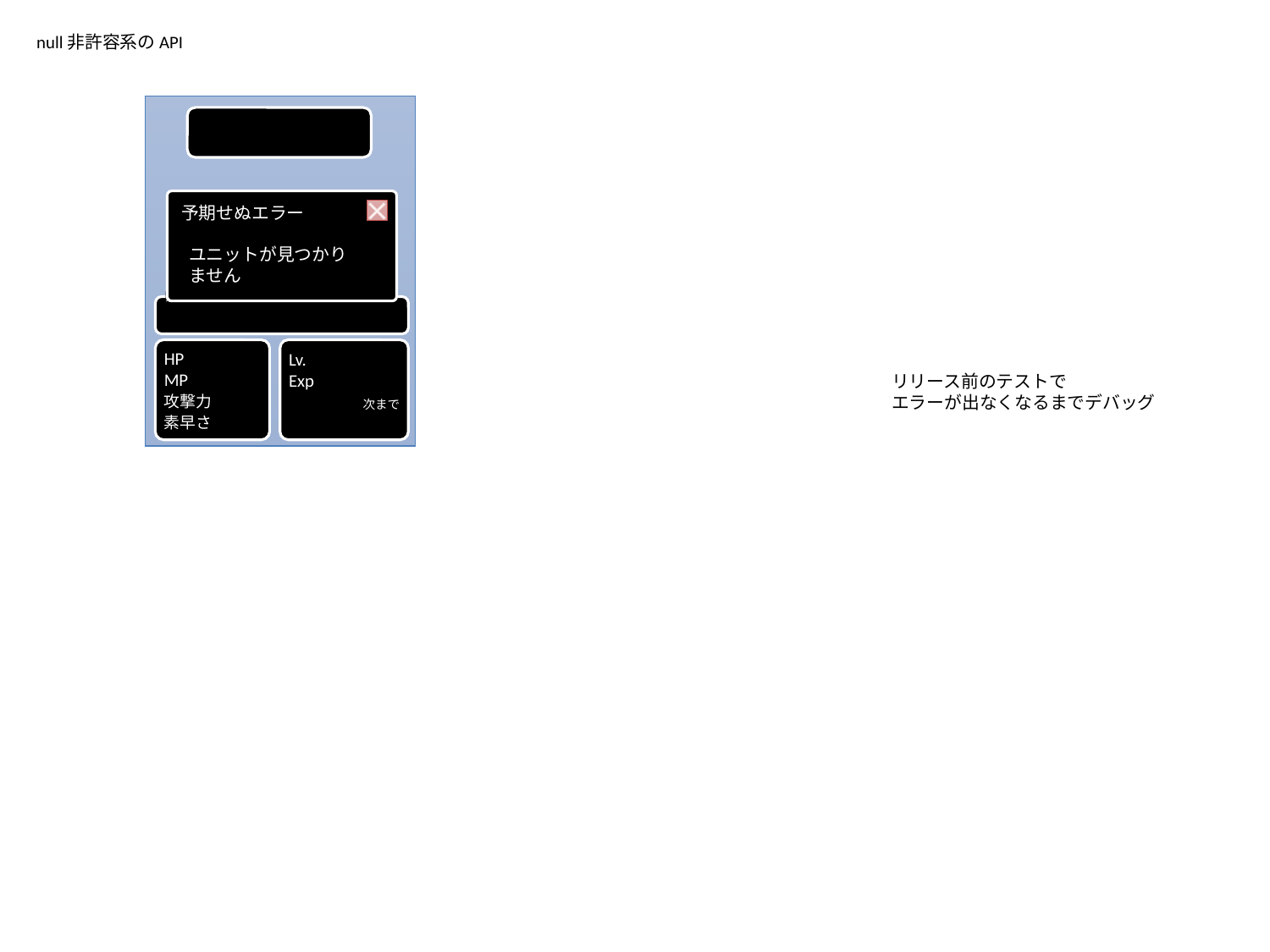

null非許容系のAPI

必殺技

HP
MP
攻撃力
素早さ
Lv.
Exp

次まで

予期せぬエラー

ユニットが見つかりません
リリース前のテストで
エラーが出なくなるまでデバッグ